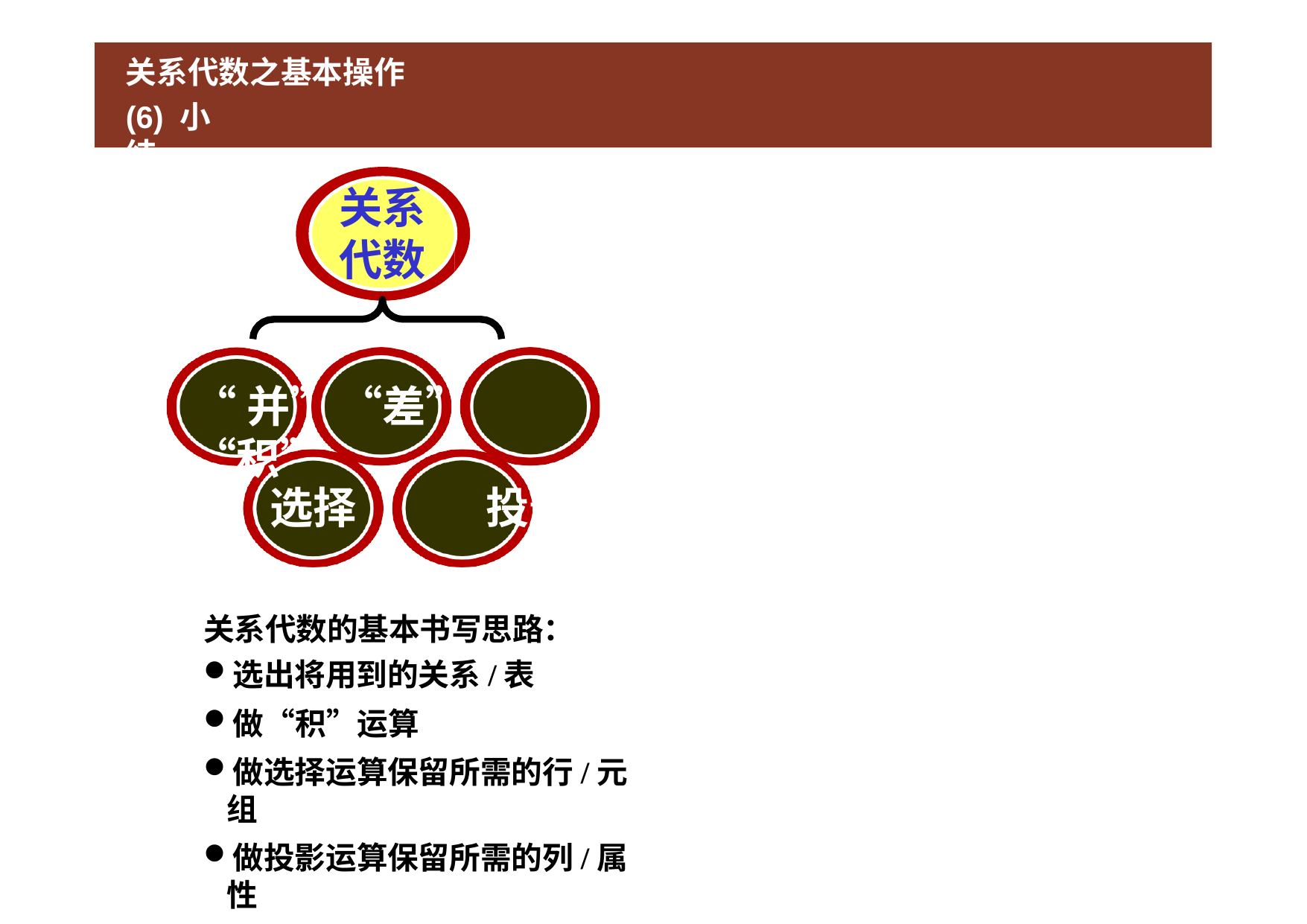

# 关系代数之基本操作
(6) 小结

关系 代数

“并”	“差”	“积”
选择	投影

关系代数的基本书写思路：
选出将用到的关系/表
做“积”运算
做选择运算保留所需的行/元组
做投影运算保留所需的列/属性